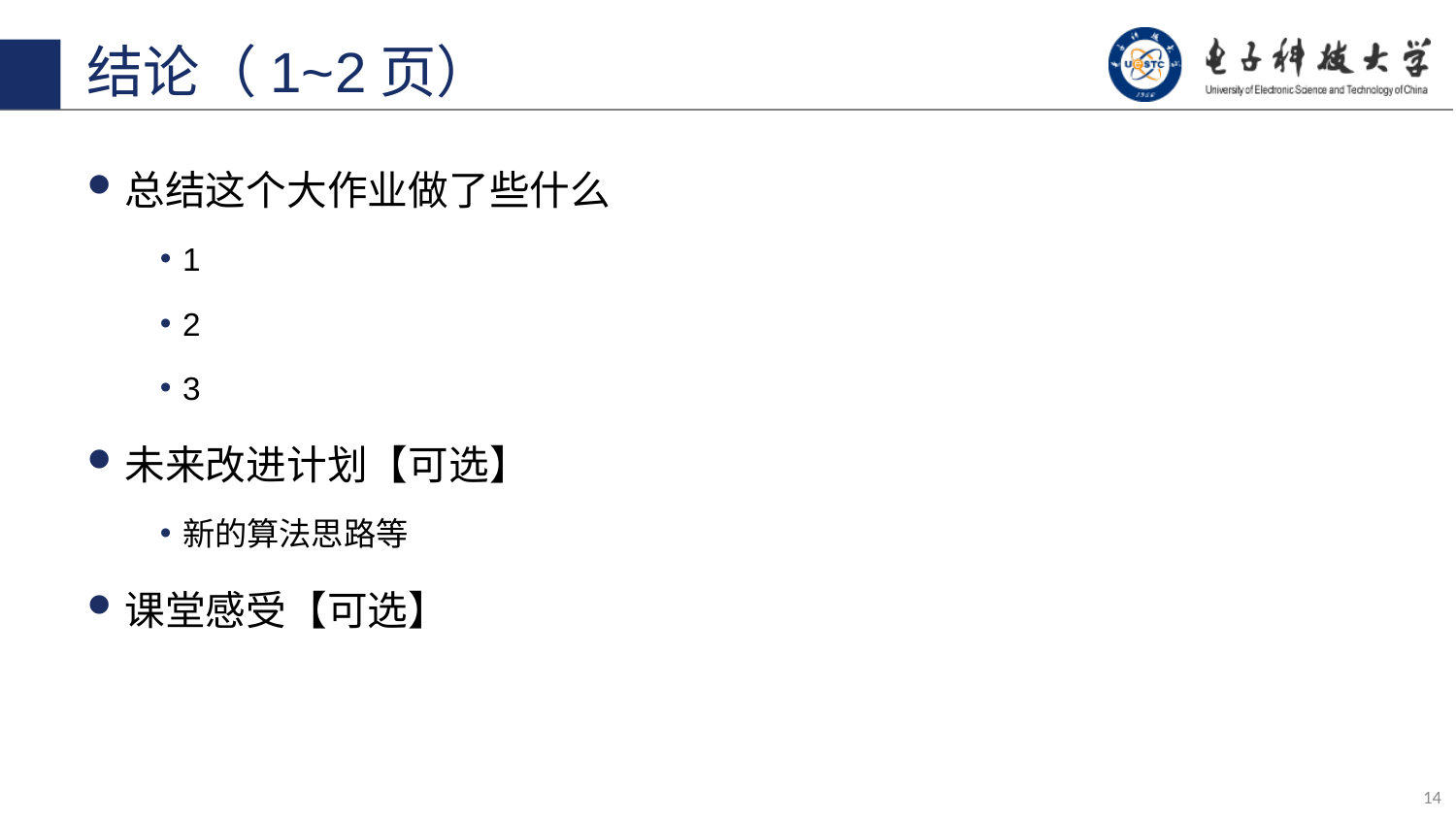

结论（1~2页）
总结这个大作业做了些什么
1
2
3
未来改进计划【可选】
新的算法思路等
课堂感受【可选】
14